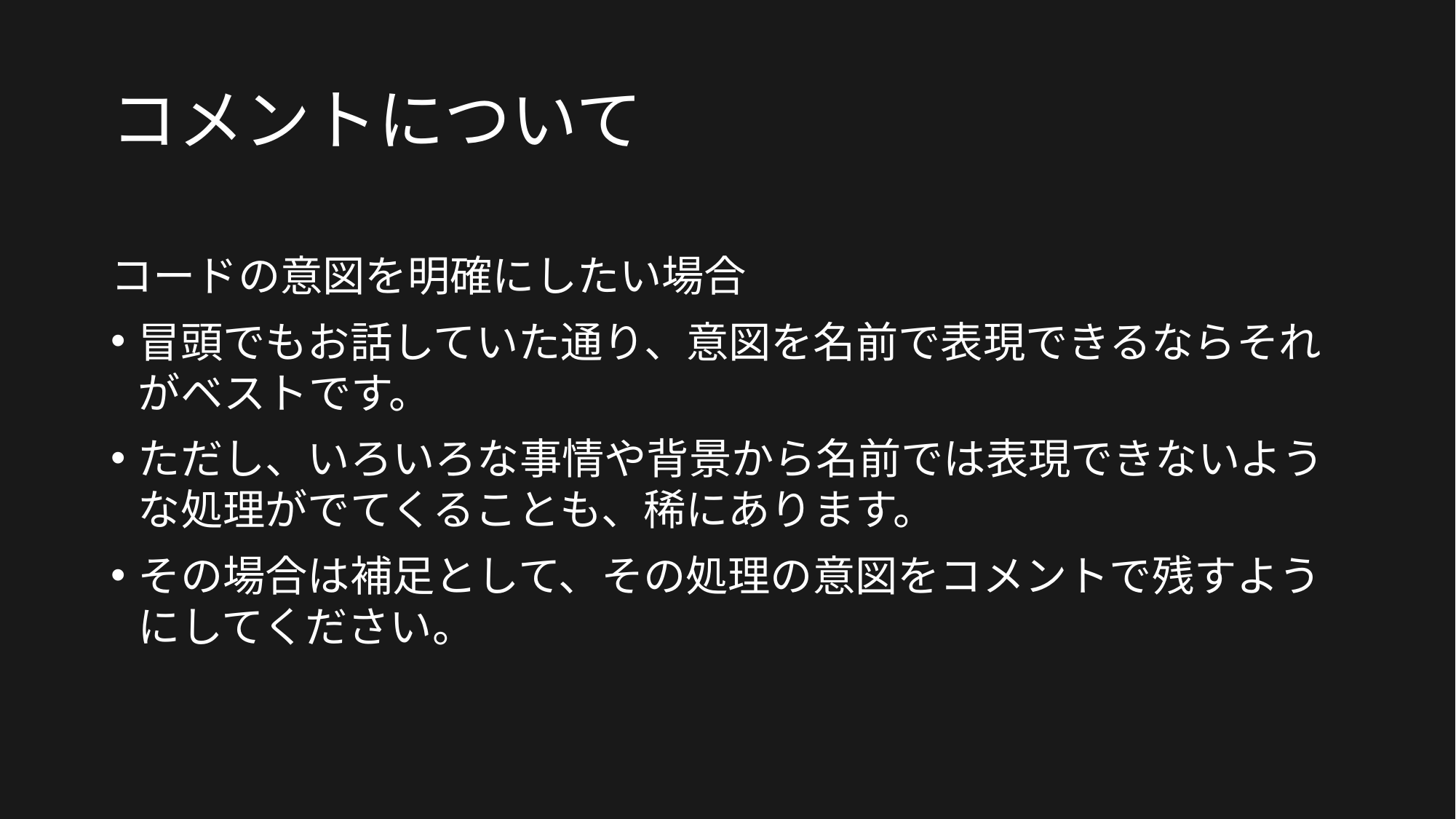

# コメントについて
コードの意図を明確にしたい場合
冒頭でもお話していた通り、意図を名前で表現できるならそれがベストです。
ただし、いろいろな事情や背景から名前では表現できないような処理がでてくることも、稀にあります。
その場合は補足として、その処理の意図をコメントで残すようにしてください。